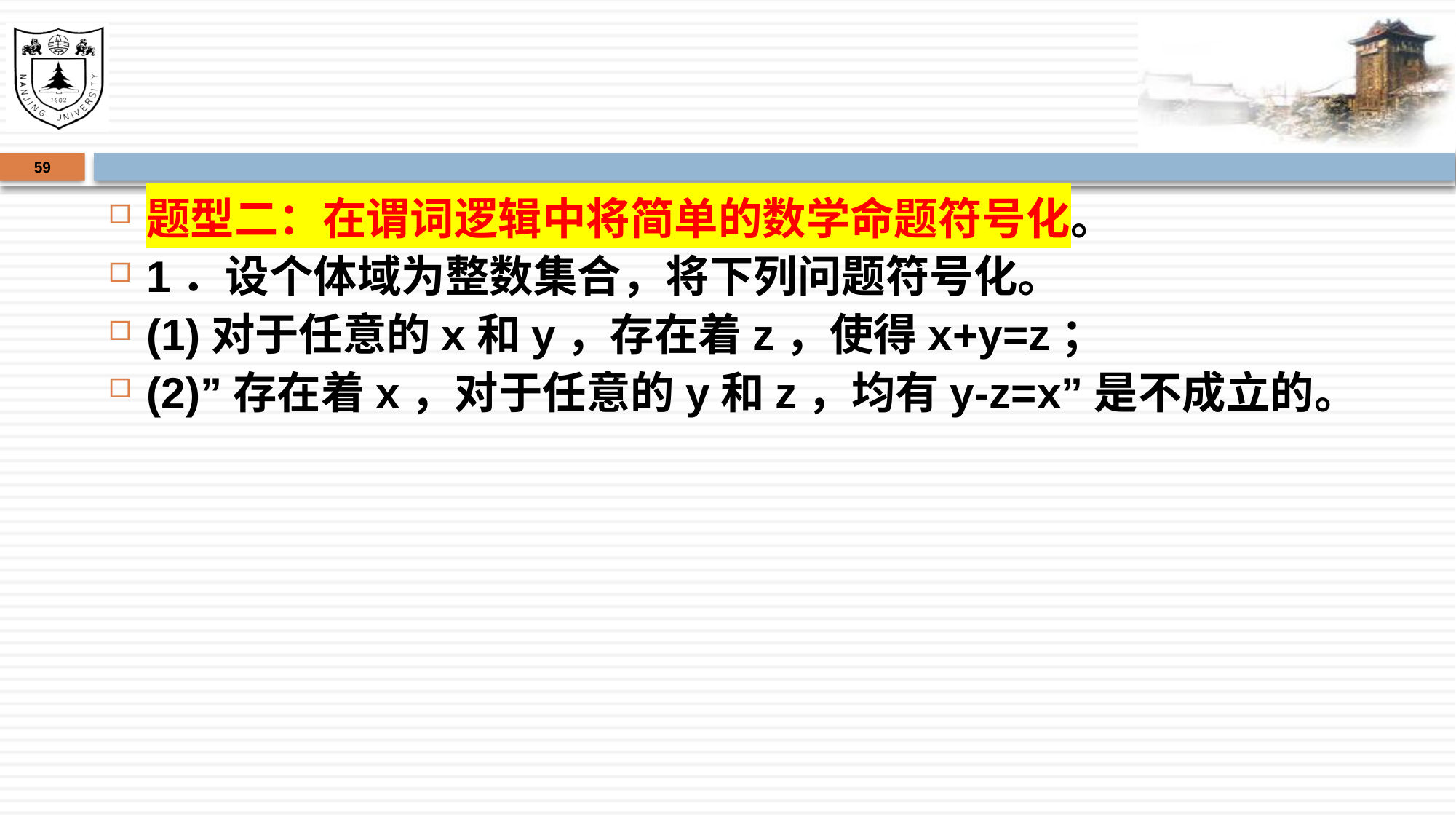

#
59
题型二：在谓词逻辑中将简单的数学命题符号化。
1．设个体域为整数集合，将下列问题符号化。
(1)对于任意的x和y，存在着z，使得x+y=z；
(2)”存在着x，对于任意的y和z，均有y-z=x”是不成立的。